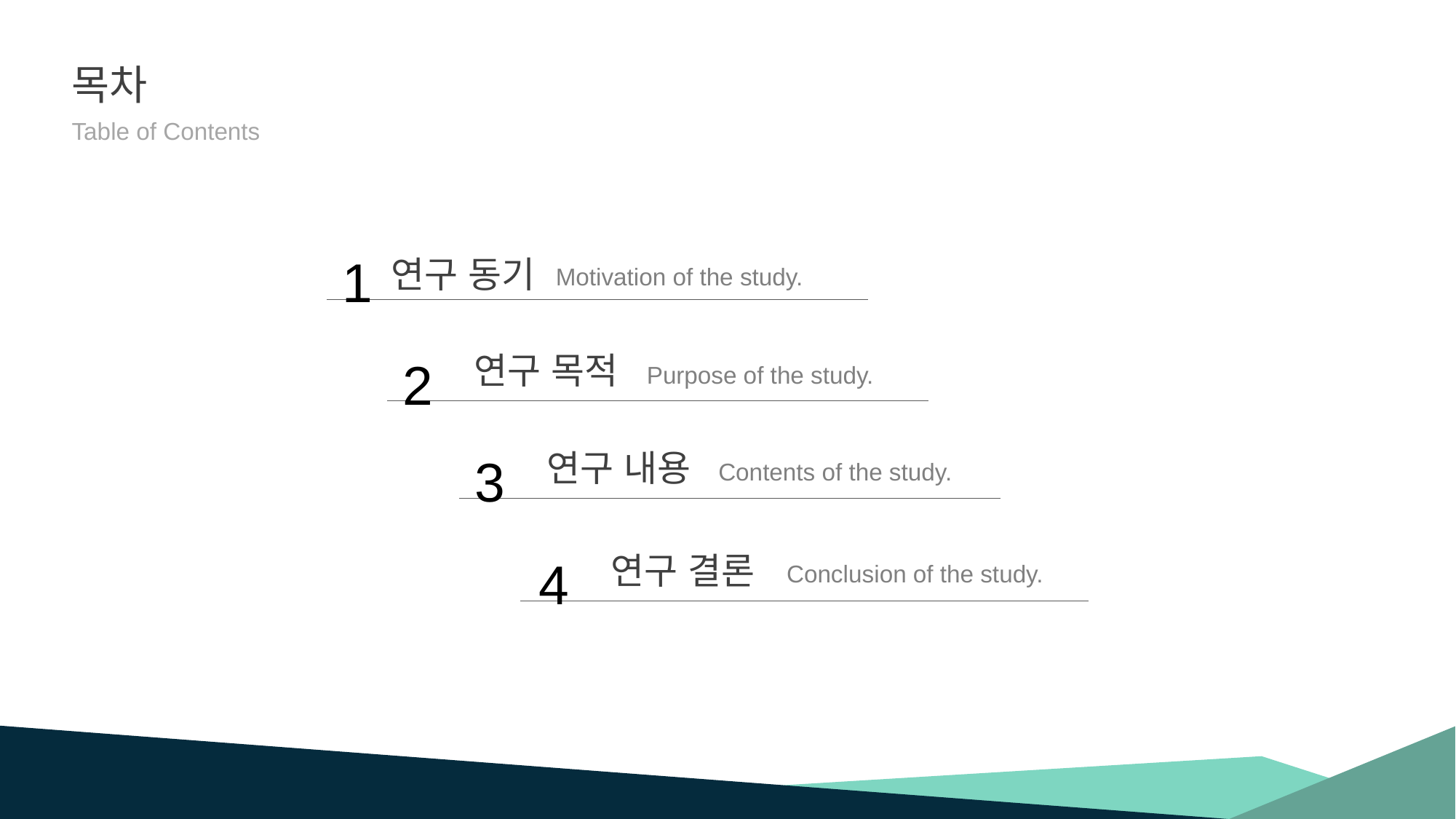

목차
Table of Contents
1
연구 동기
Motivation of the study.
2
연구 목적
Purpose of the study.
3
연구 내용
Contents of the study.
4
연구 결론
Conclusion of the study.